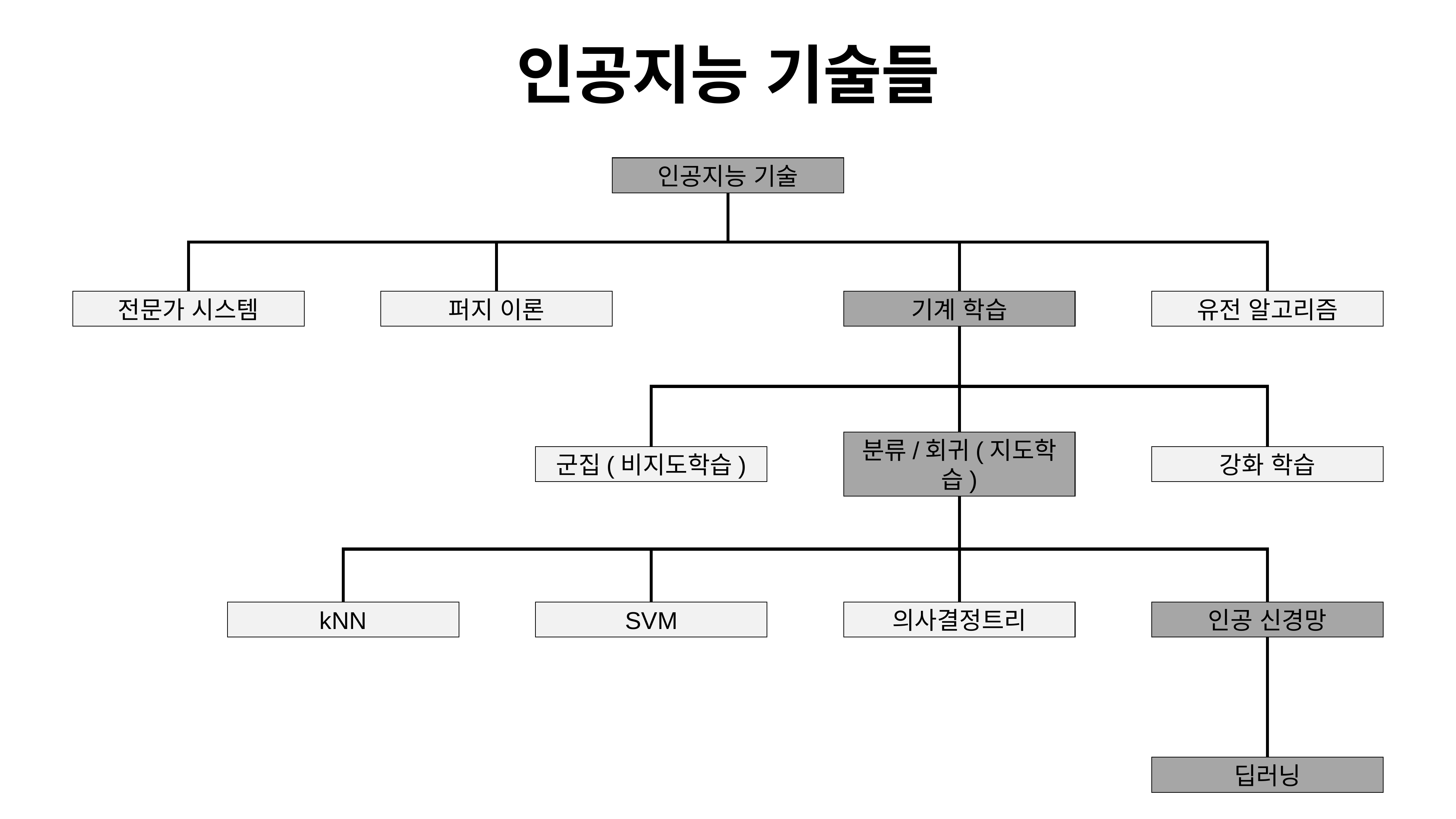

# 인공지능 기술들
인공지능 기술
기계 학습
유전 알고리즘
퍼지 이론
전문가 시스템
강화 학습
군집(비지도학습)
분류/회귀(지도학습)
kNN
SVM
의사결정트리
인공 신경망
딥러닝